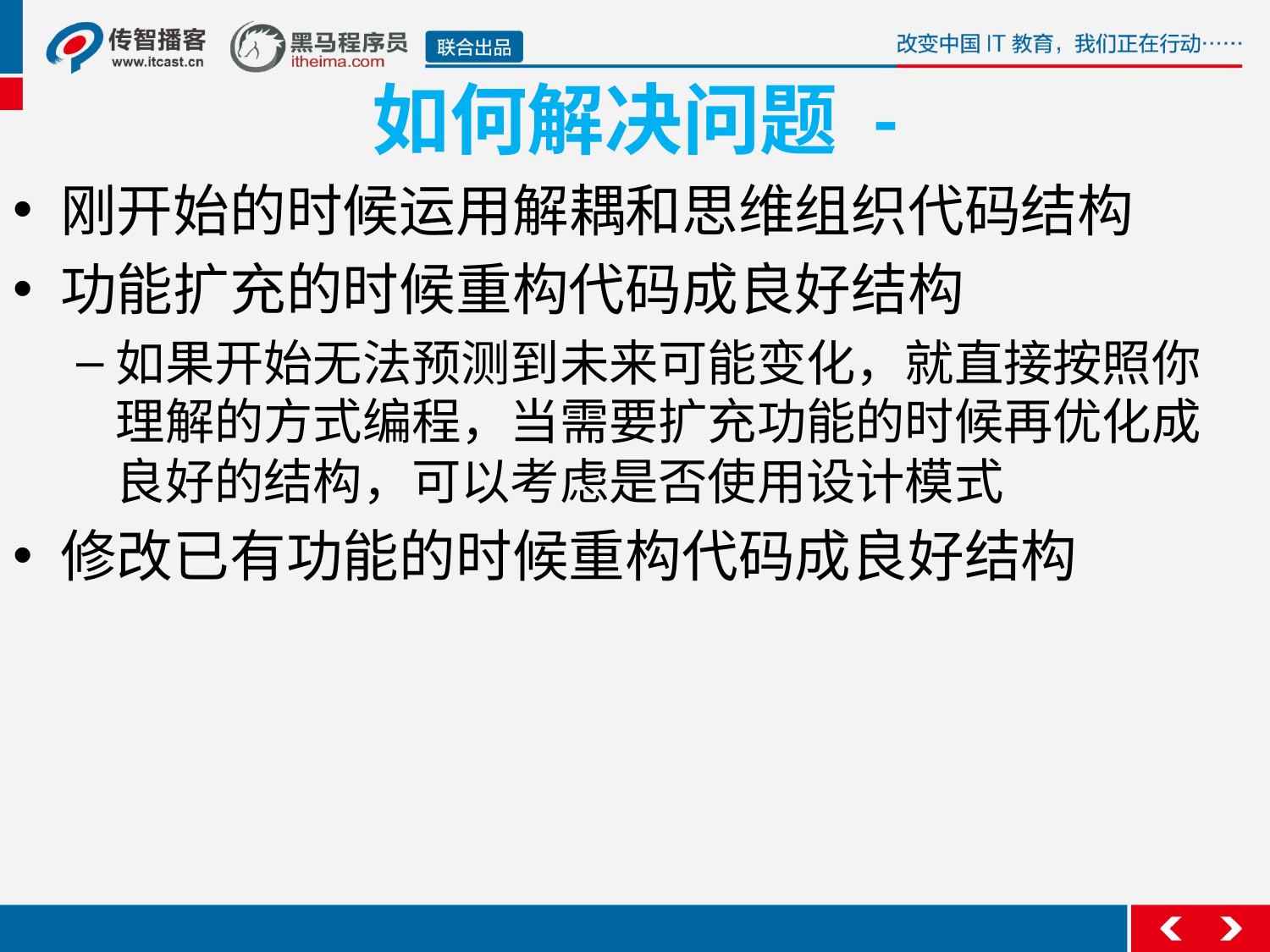

# 如何解决问题 -
刚开始的时候运用解耦和思维组织代码结构
功能扩充的时候重构代码成良好结构
如果开始无法预测到未来可能变化，就直接按照你理解的方式编程，当需要扩充功能的时候再优化成良好的结构，可以考虑是否使用设计模式
修改已有功能的时候重构代码成良好结构